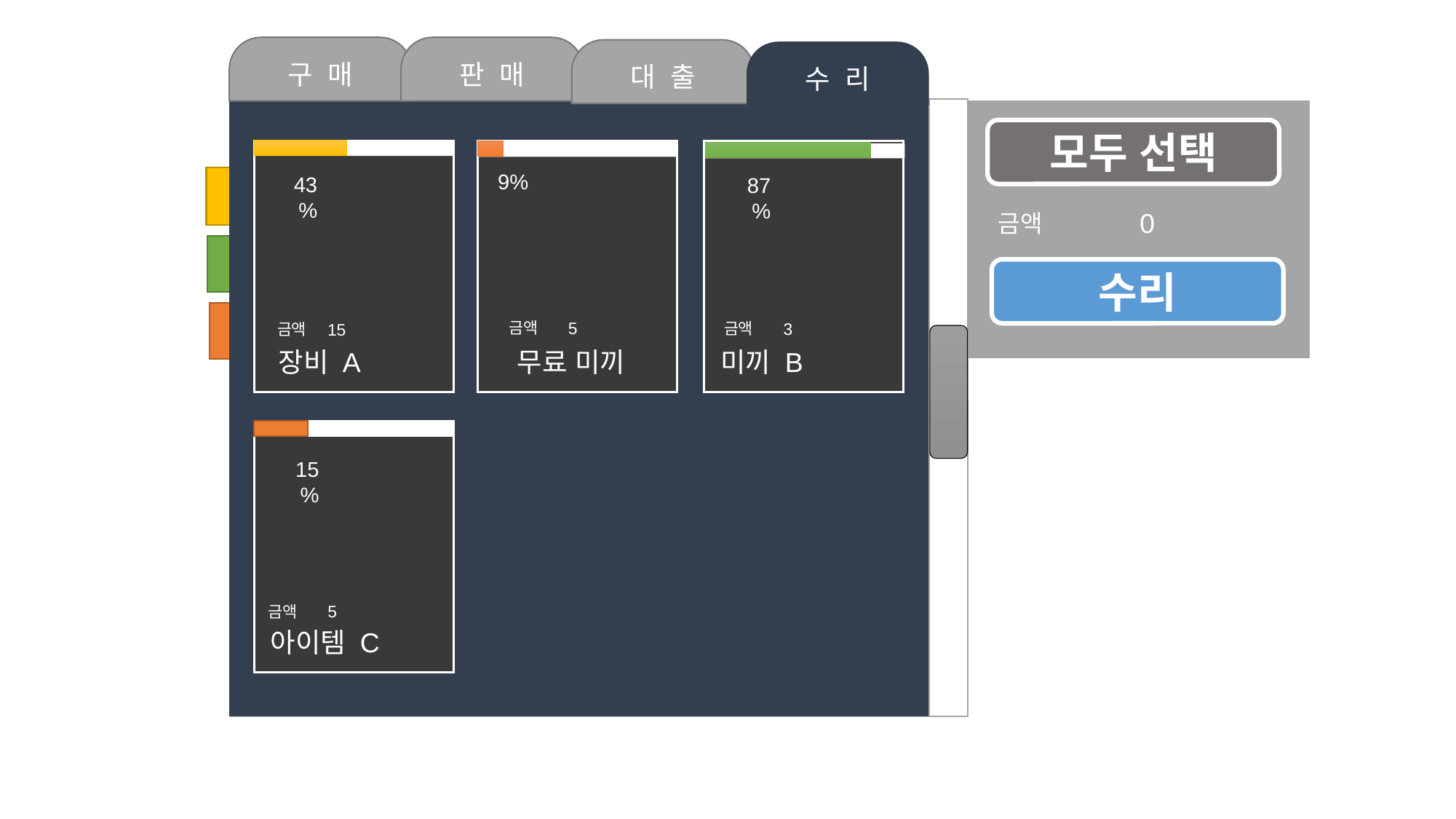

구  매
판  매
대  출
수  리

모두 선택

9%
43%
87%
미끼류
0
금액
장비
수리
기타
5
금액
3
금액
15
금액

장비 A
무료 미끼
미끼 B

15%
5
금액
아이템 C